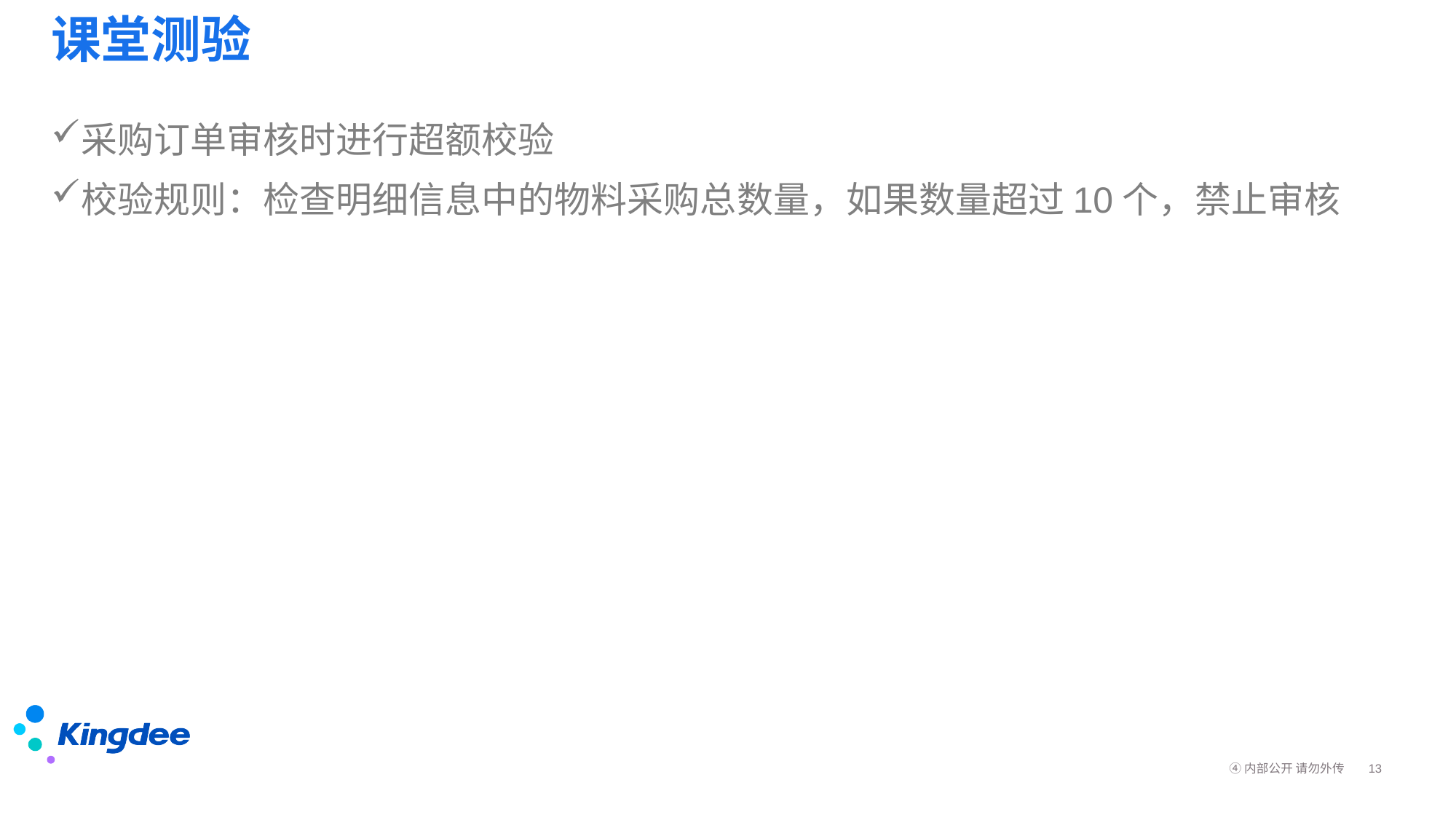

# 课堂测验
采购订单审核时进行超额校验
校验规则：检查明细信息中的物料采购总数量，如果数量超过10个，禁止审核